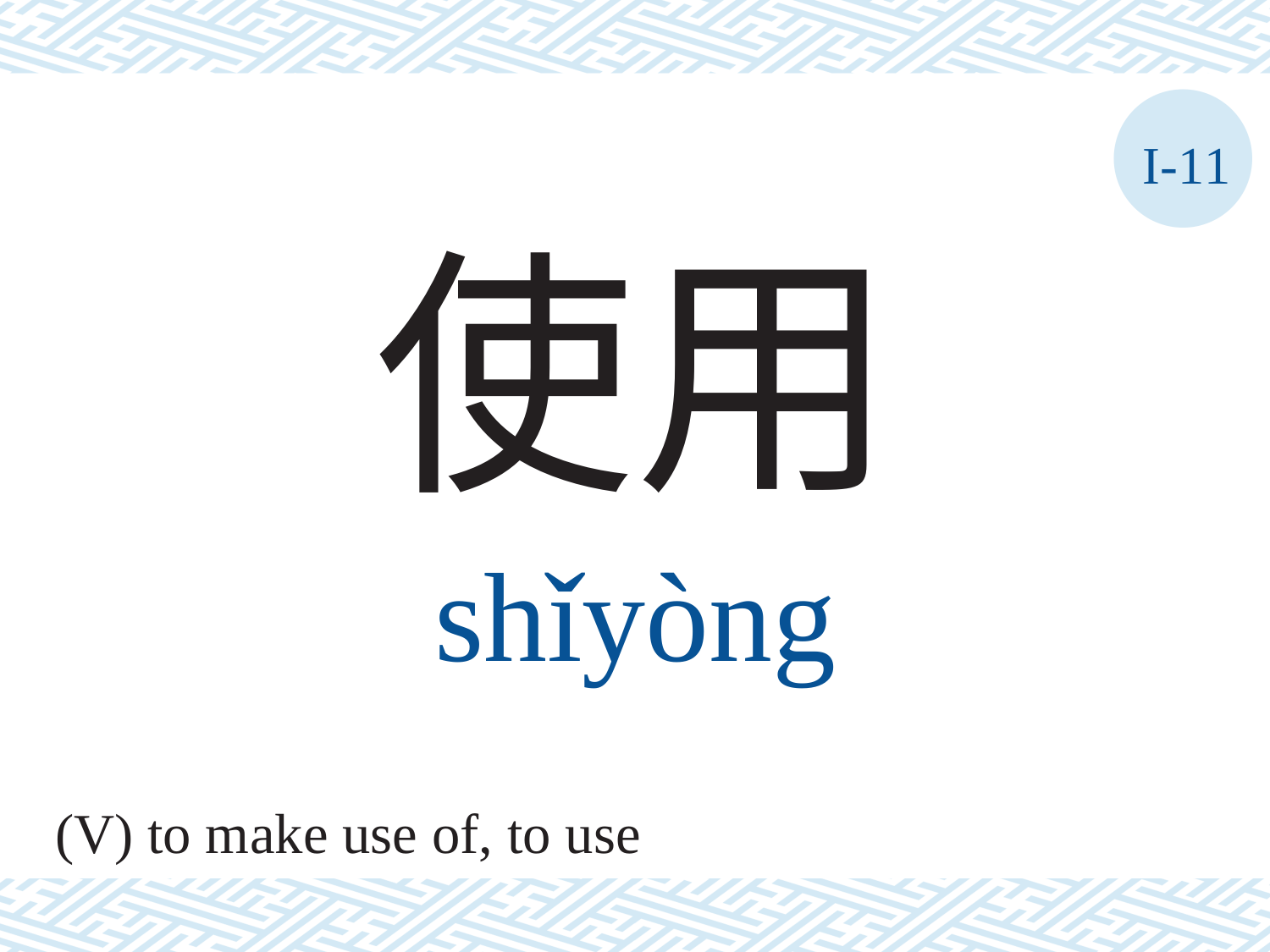

I-11
使用
shǐyòng
(V) to make use of, to use